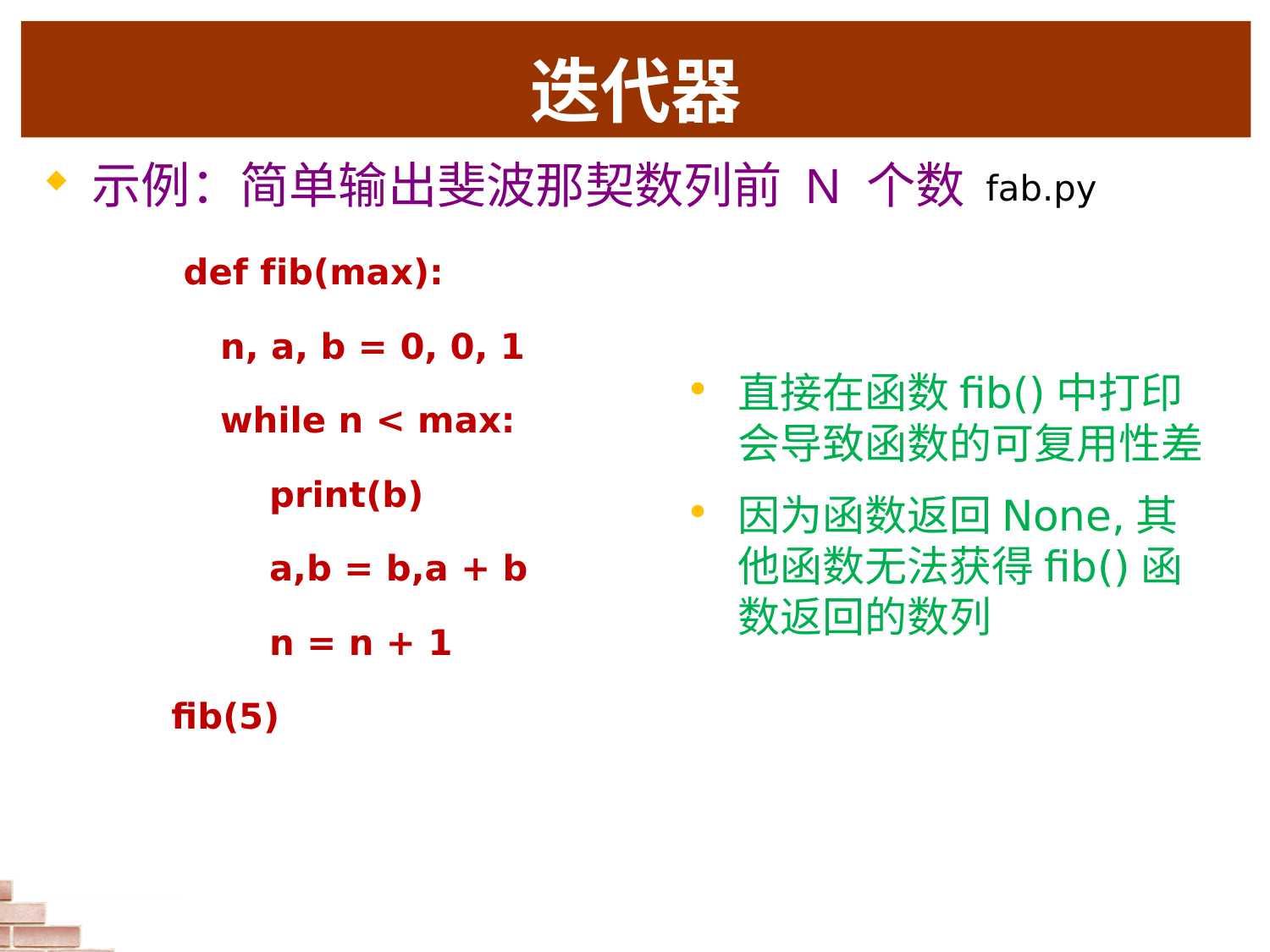

# 迭代器
示例：简单输出斐波那契数列前 N 个数
fab.py
 def fib(max):
    n, a, b = 0, 0, 1
    while n < max:
        print(b)
        a,b = b,a + b
        n = n + 1
fib(5)
直接在函数fib()中打印会导致函数的可复用性差
因为函数返回None,其他函数无法获得fib()函数返回的数列